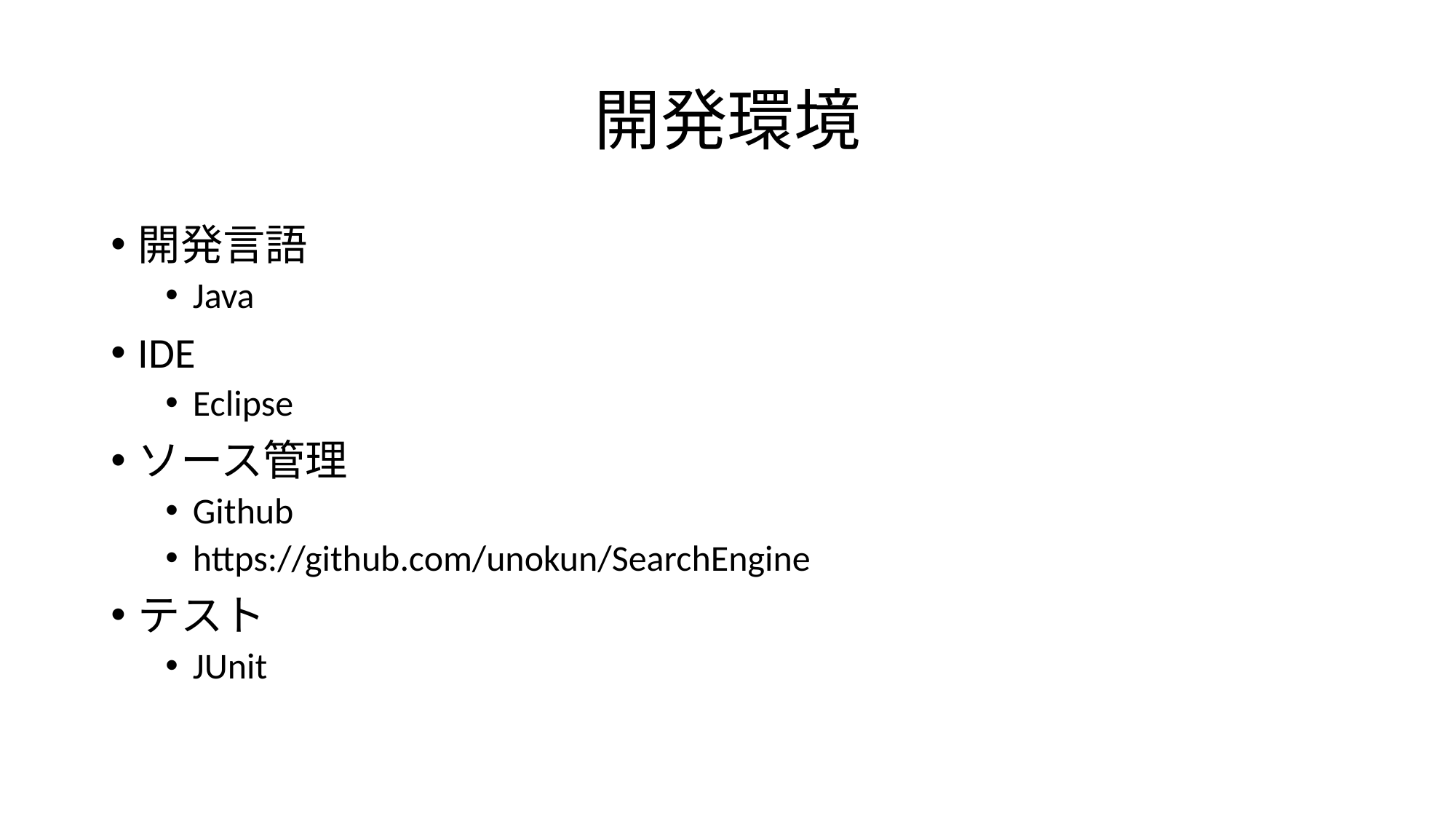

# 開発環境
開発言語
Java
IDE
Eclipse
ソース管理
Github
https://github.com/unokun/SearchEngine
テスト
JUnit